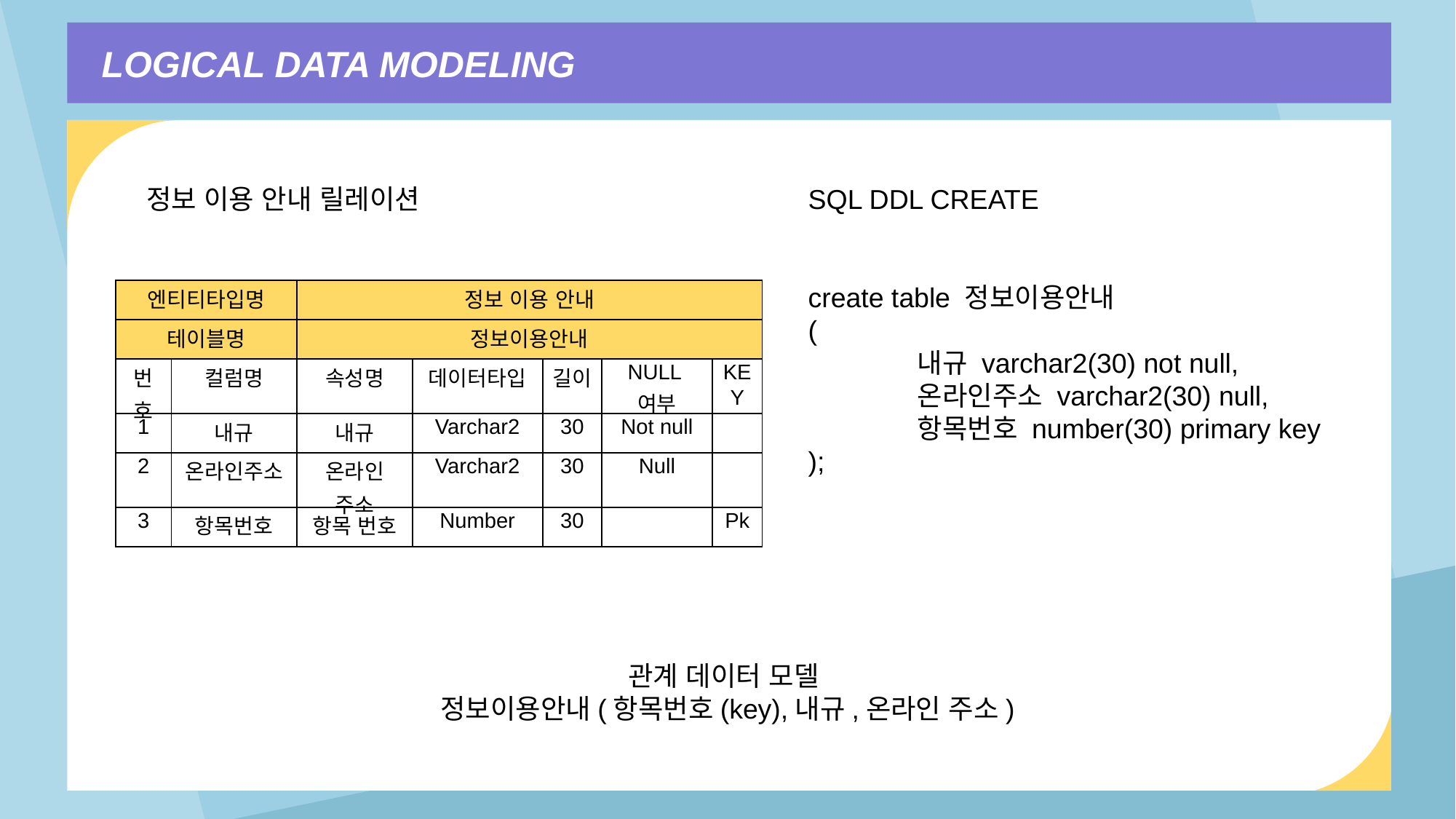

LOGICAL DATA MODELING

정보 이용 안내 릴레이션
SQL DDL CREATE

create table 정보이용안내
(
	내규 varchar2(30) not null,
	온라인주소 varchar2(30) null,
	항목번호 number(30) primary key
);
| 엔티티타입명 |  | 정보 이용 안내 |  |  |  |  |
| --- | --- | --- | --- | --- | --- | --- |
| 테이블명 |  | 정보이용안내 |  |  |  |  |
| 번호 | 컬럼명 | 속성명 | 데이터타입 | 길이 | NULL여부 | KEY |
| 1 | 내규 | 내규 | Varchar2 | 30 | Not null |  |
| 2 | 온라인주소 | 온라인 주소 | Varchar2 | 30 | Null |  |
| 3 | 항목번호 | 항목 번호 | Number | 30 |  | Pk |

관계 데이터 모델
정보이용안내(항목번호(key),내규,온라인 주소)